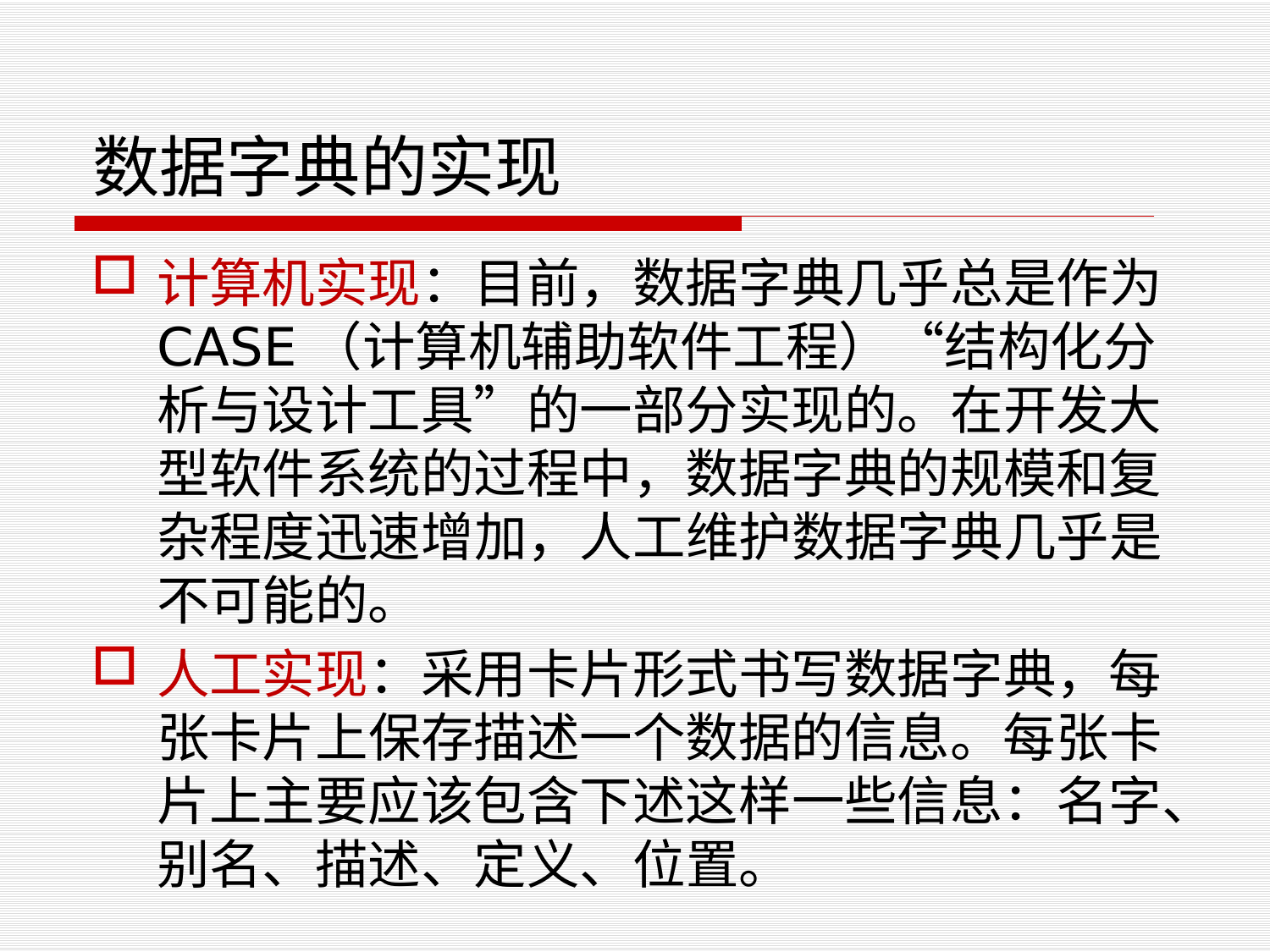

# 数据字典的实现
计算机实现：目前，数据字典几乎总是作为CASE（计算机辅助软件工程）“结构化分析与设计工具”的一部分实现的。在开发大型软件系统的过程中，数据字典的规模和复杂程度迅速增加，人工维护数据字典几乎是不可能的。
人工实现：采用卡片形式书写数据字典，每张卡片上保存描述一个数据的信息。每张卡片上主要应该包含下述这样一些信息：名字、别名、描述、定义、位置。